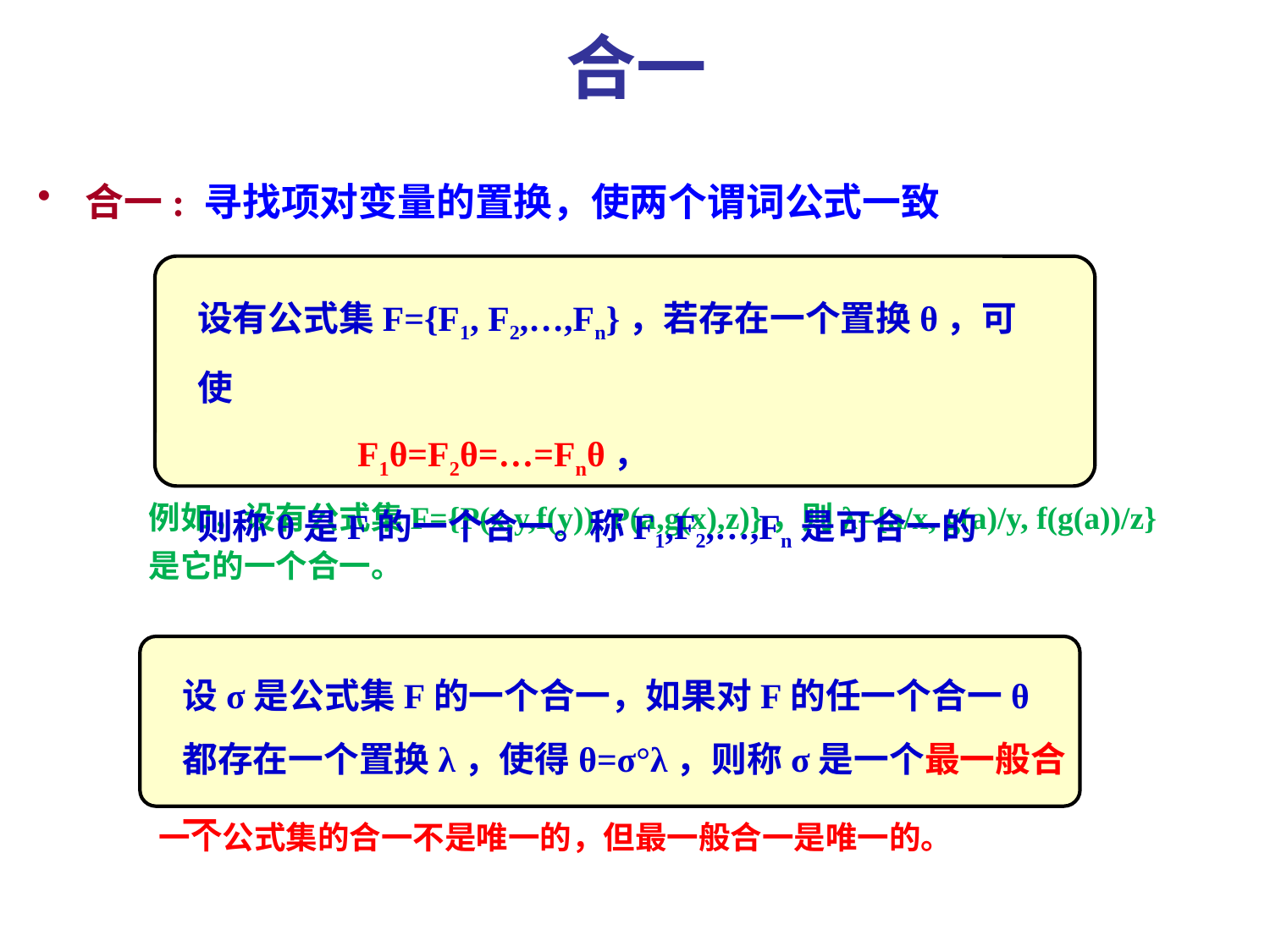

合一
合一: 寻找项对变量的置换，使两个谓词公式一致

例如，设有公式集F={P(x,y,f(y)), P(a,g(x),z)}，则λ={a/x, g(a)/y, f(g(a))/z}
是它的一个合一。

       一个公式集的合一不是唯一的，但最一般合一是唯一的。

设有公式集F={F1, F2,…,Fn}，若存在一个置换θ，可使
                  F1θ=F2θ=…=Fnθ，
则称θ是F的一个合一。称F1,F2,…,Fn是可合一的

设σ是公式集F的一个合一，如果对F的任一个合一θ都存在一个置换λ，使得θ=σ°λ，则称σ是一个最一般合一